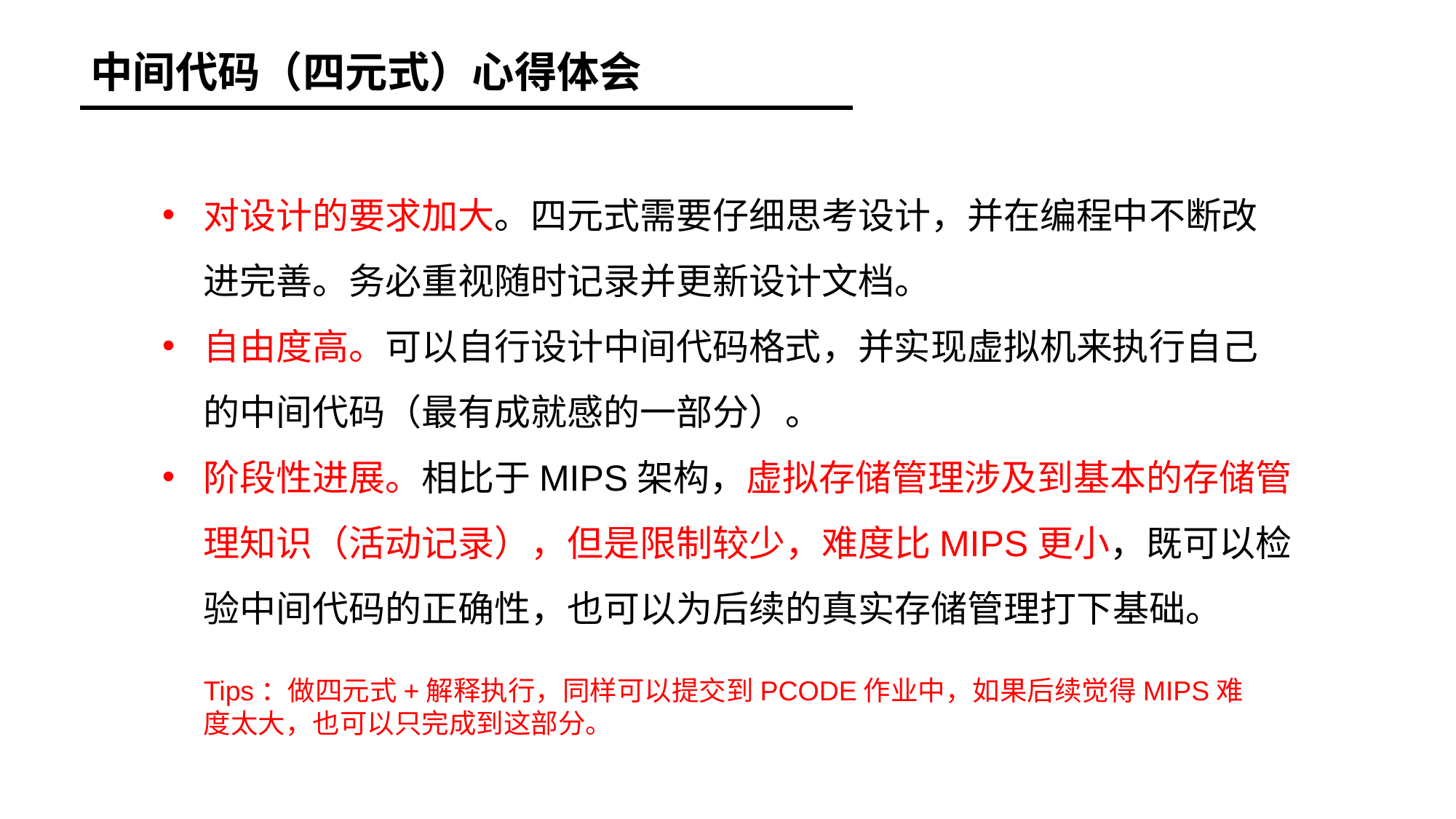

中间代码（四元式）心得体会
对设计的要求加大。四元式需要仔细思考设计，并在编程中不断改进完善。务必重视随时记录并更新设计文档。
自由度高。可以自行设计中间代码格式，并实现虚拟机来执行自己的中间代码（最有成就感的一部分）。
阶段性进展。相比于MIPS架构，虚拟存储管理涉及到基本的存储管理知识（活动记录），但是限制较少，难度比MIPS更小，既可以检验中间代码的正确性，也可以为后续的真实存储管理打下基础。

Tips：做四元式+解释执行，同样可以提交到PCODE作业中，如果后续觉得MIPS难度太大，也可以只完成到这部分。